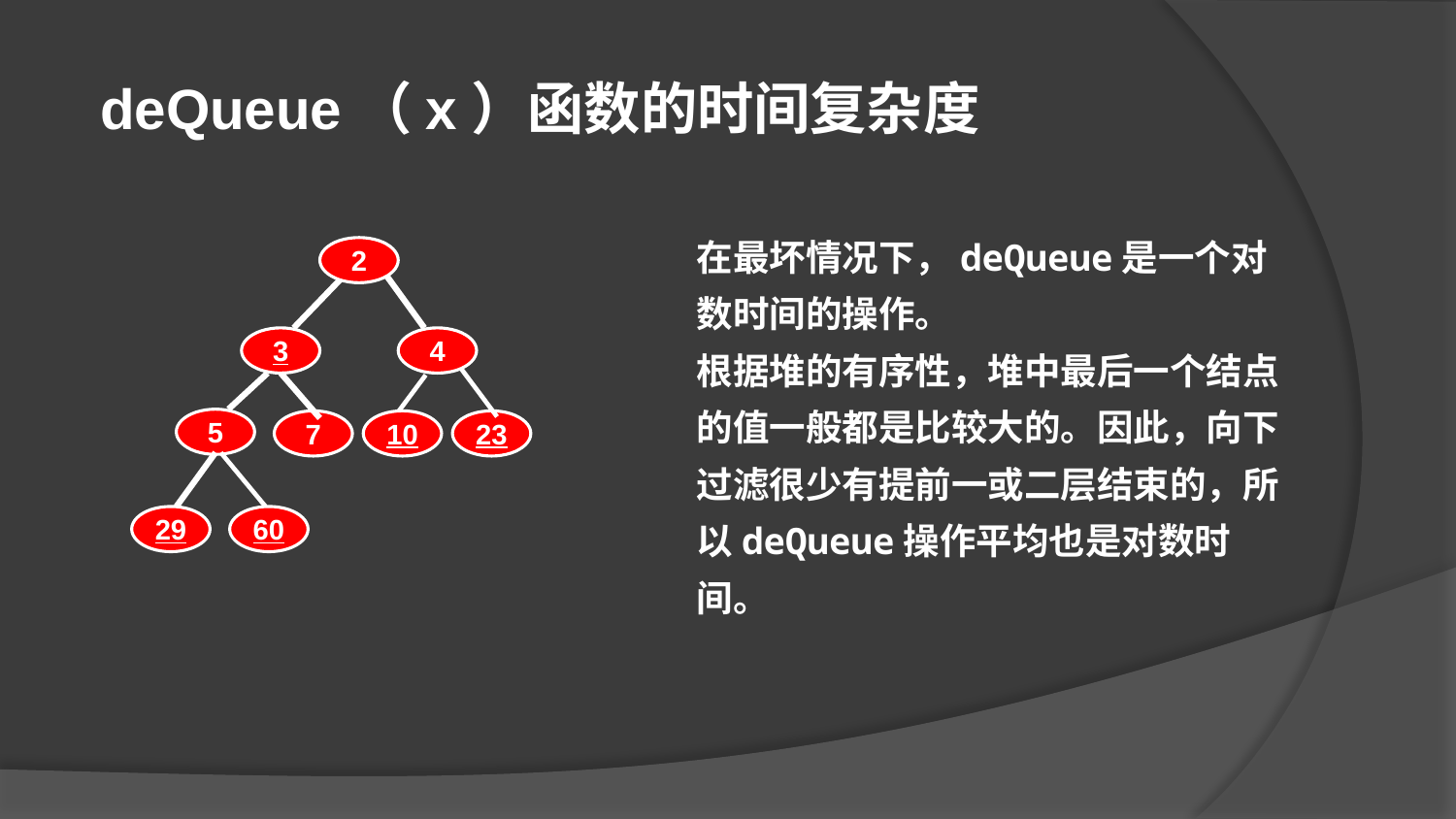

deQueue（x）函数的时间复杂度
在最坏情况下，deQueue是一个对数时间的操作。
根据堆的有序性，堆中最后一个结点的值一般都是比较大的。因此，向下过滤很少有提前一或二层结束的，所以deQueue操作平均也是对数时间。
2

3
4

5
7
10
23

29
60